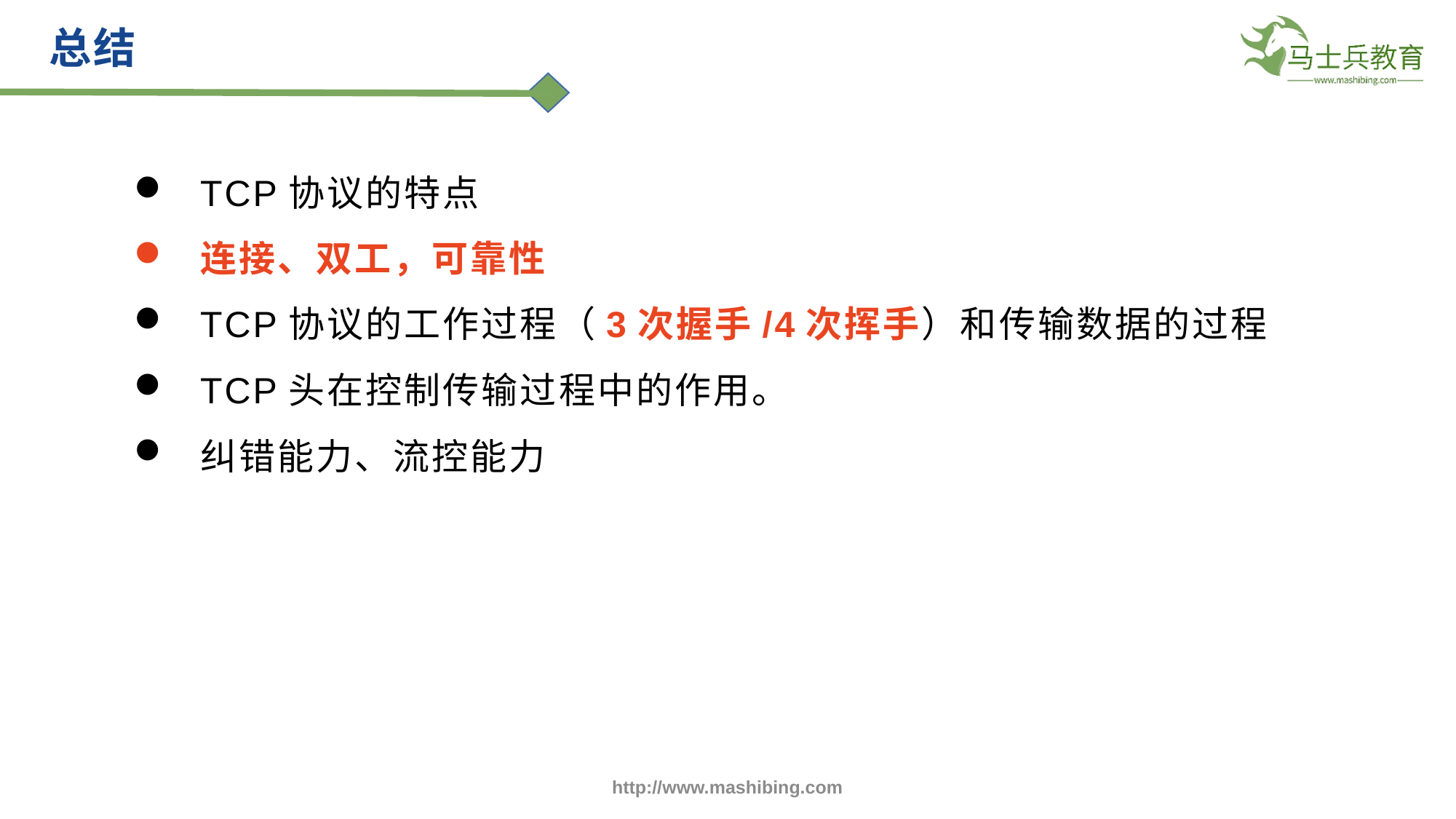

总结
TCP协议的特点
连接、双工，可靠性
TCP协议的工作过程（3次握手/4次挥手）和传输数据的过程
TCP头在控制传输过程中的作用。
纠错能力、流控能力